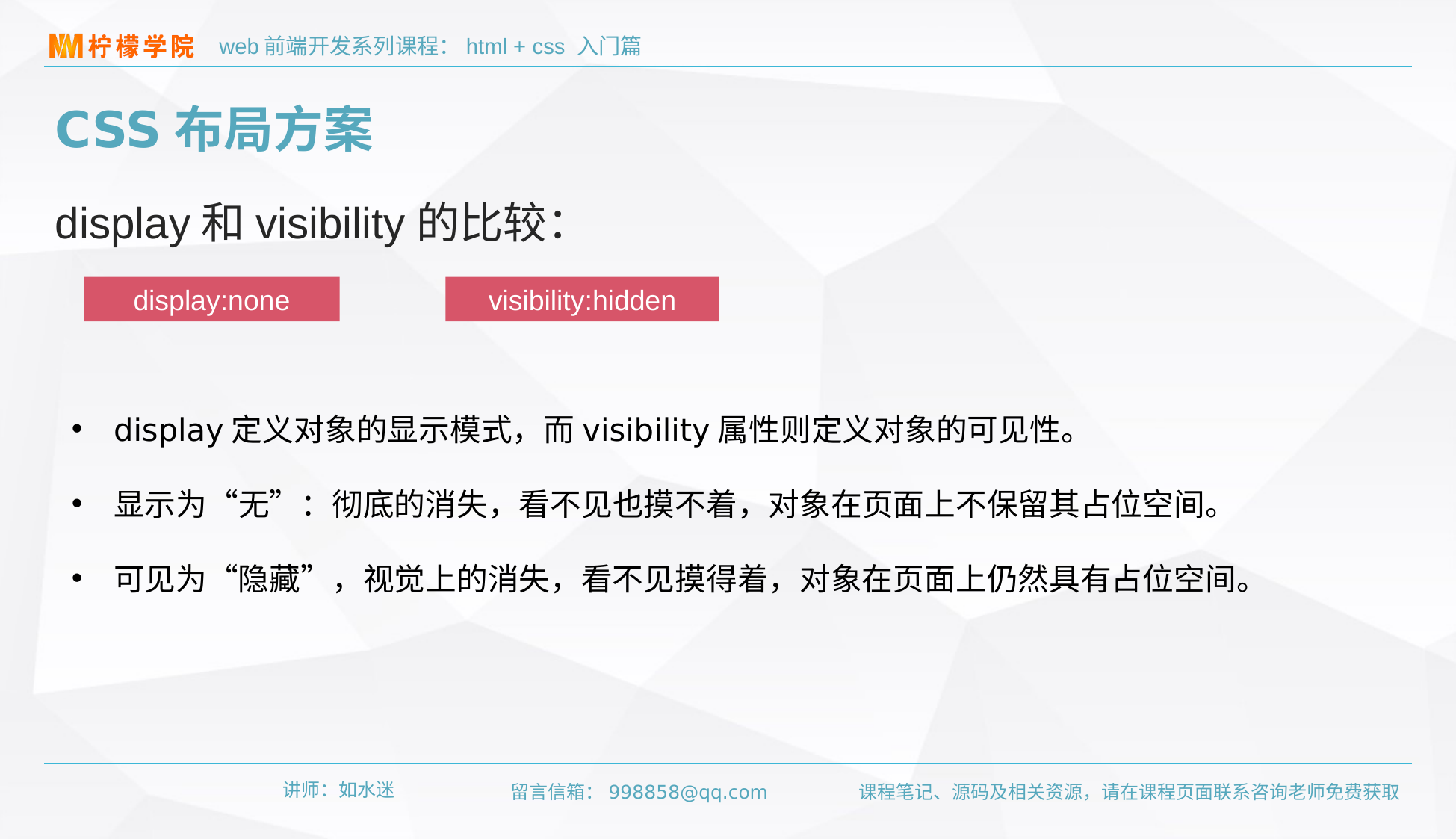

CSS布局方案
display和visibility的比较：
display:none
visibility:hidden
display定义对象的显示模式，而visibility属性则定义对象的可见性。
显示为“无”：彻底的消失，看不见也摸不着，对象在页面上不保留其占位空间。
可见为“隐藏”，视觉上的消失，看不见摸得着，对象在页面上仍然具有占位空间。